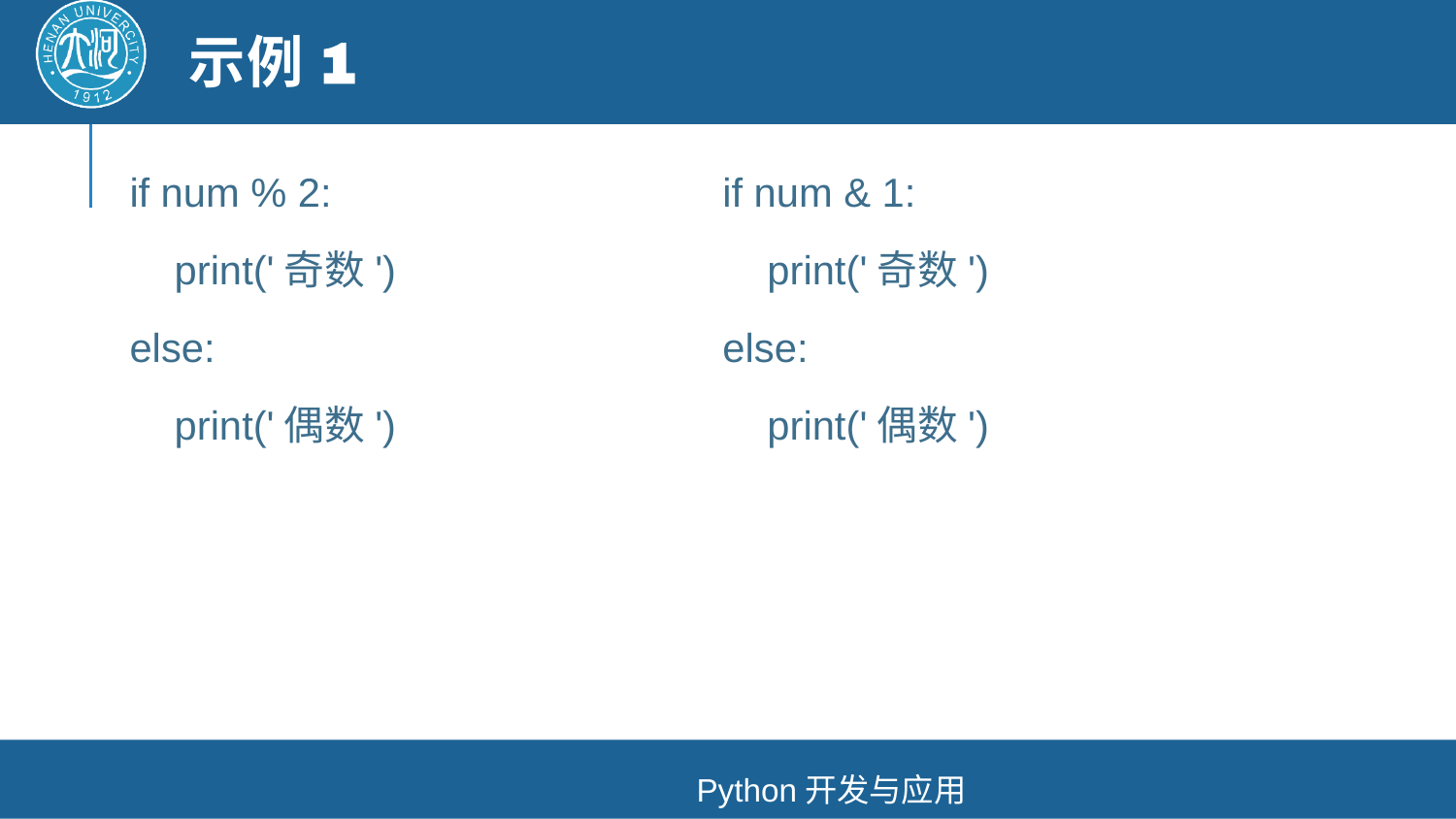

# 示例1
if num & 1:
    print('奇数')
else:
    print('偶数')
if num % 2:
    print('奇数')
else:
    print('偶数')

Python开发与应用
69